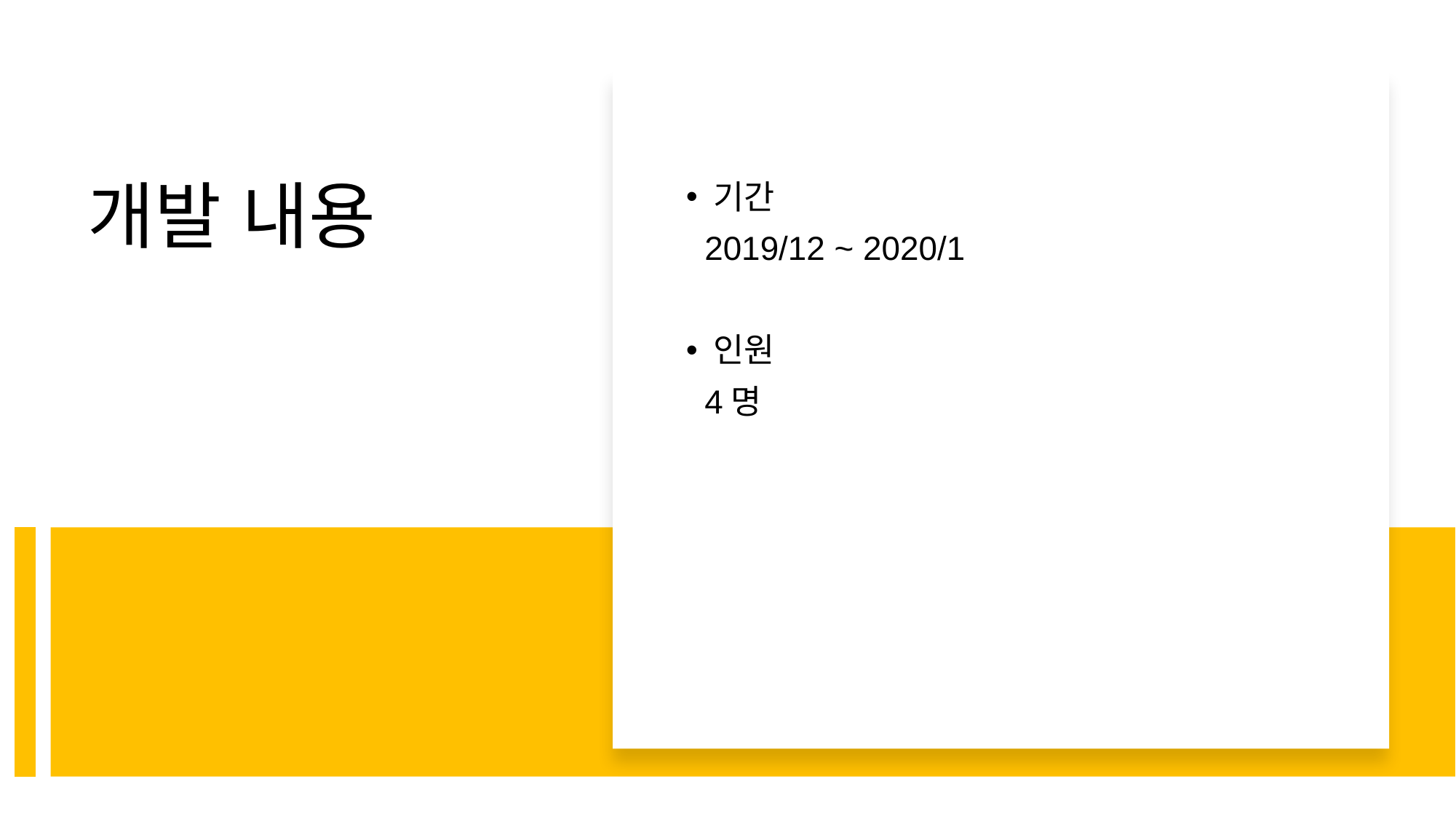

기간
  2019/12 ~ 2020/1

인원
  4명
# 개발 내용